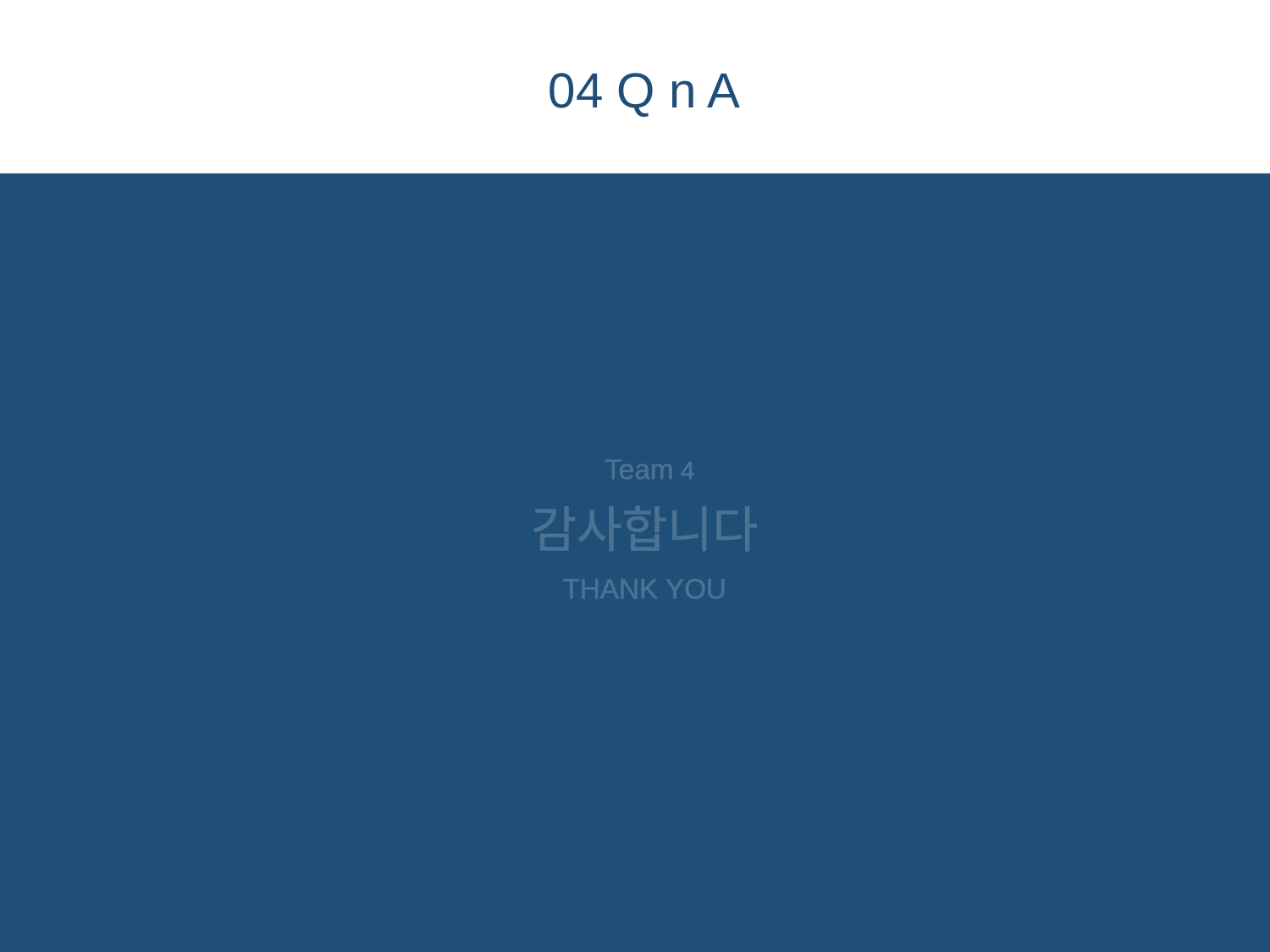

04 Q n A

Team 4
감사합니다
THANK YOU